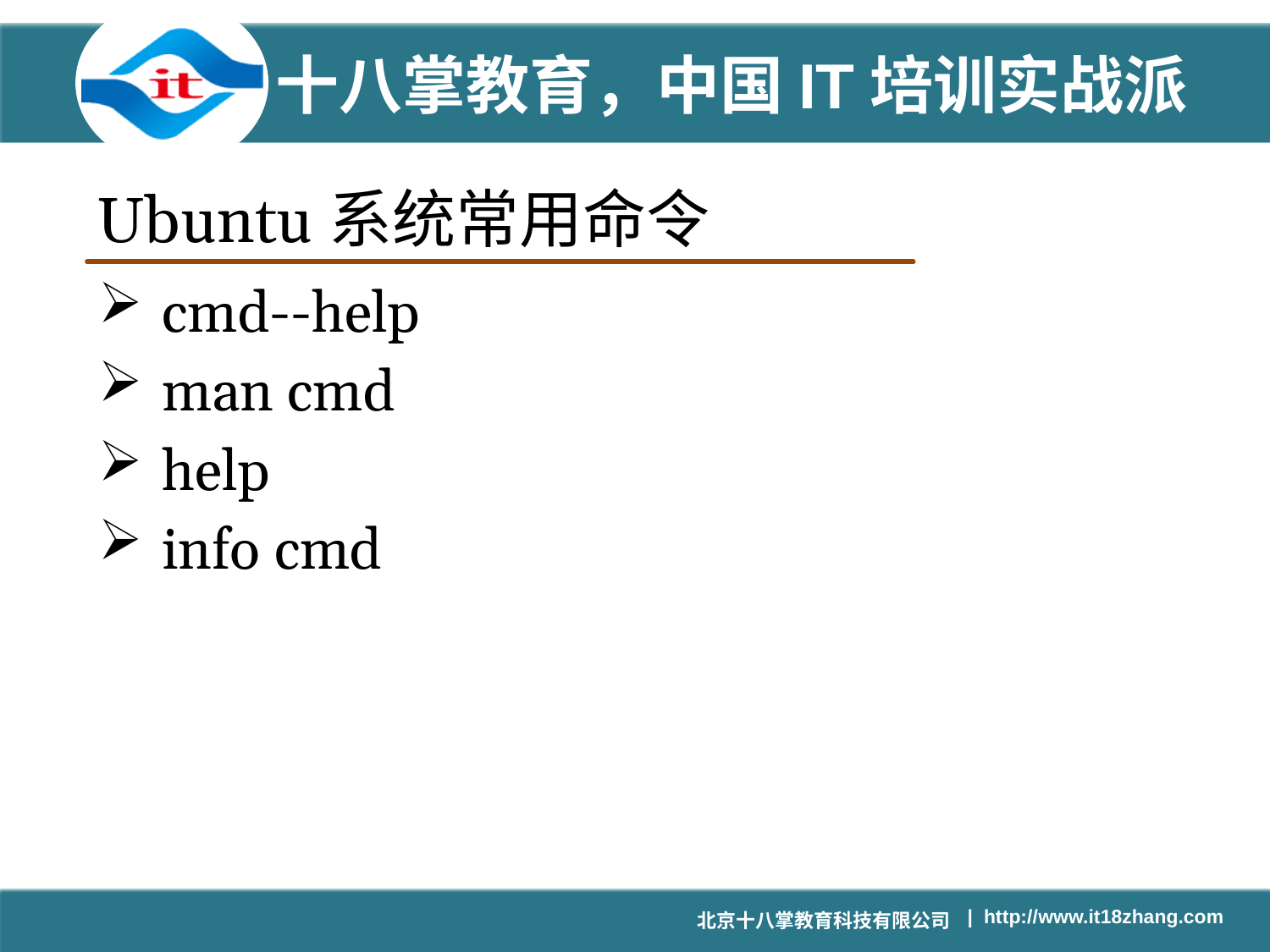

# Ubuntu系统常用命令
cmd--help
man cmd
help
info cmd